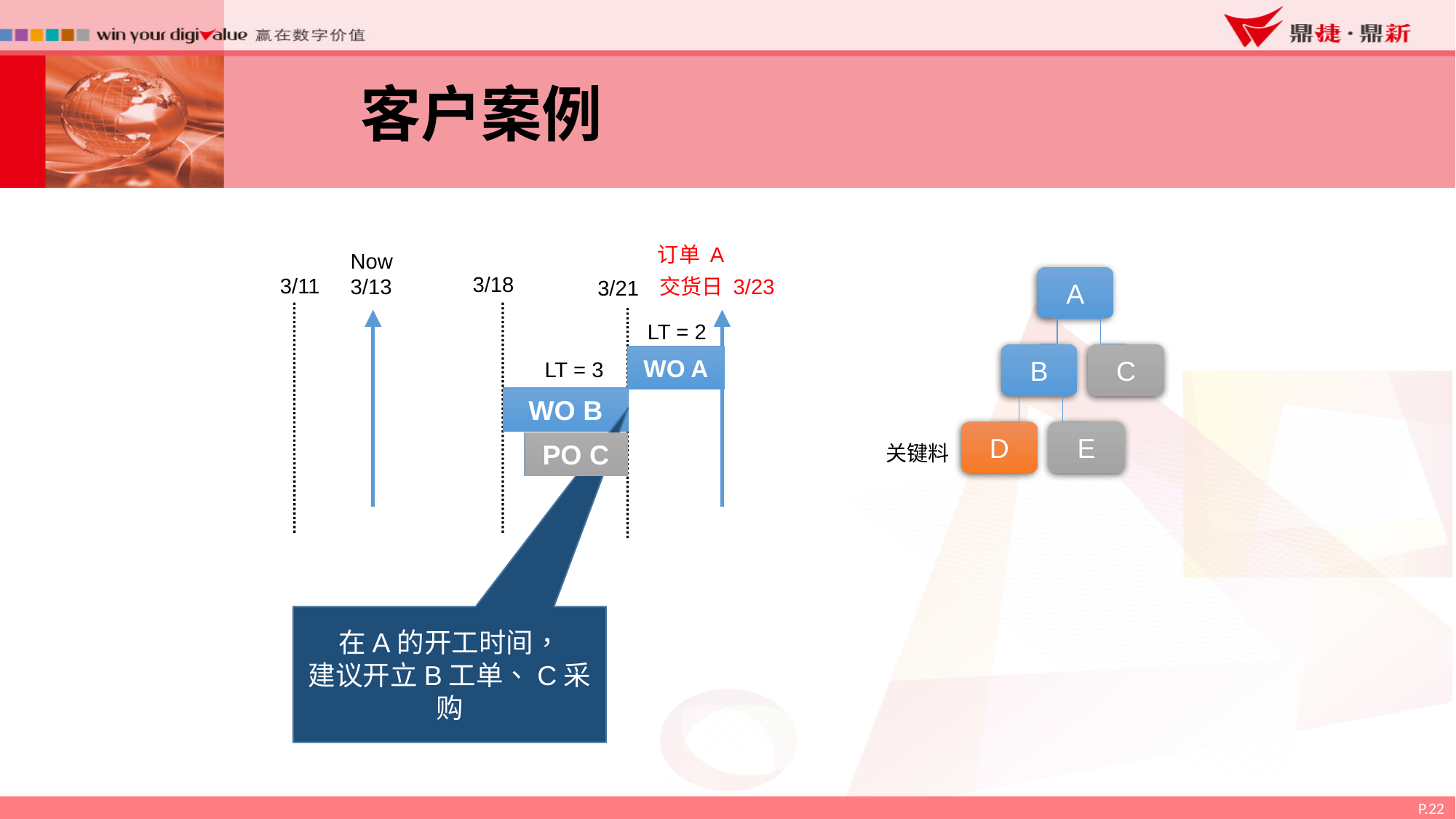

客户案例

订单 A
Now
3/13
3/18
3/11
A
交货日 3/23
3/21

LT = 2
B
C
WO A
LT = 3
WO B
D
E
PO C
关键料
在A的开工时间，
建议开立B工单、C采购